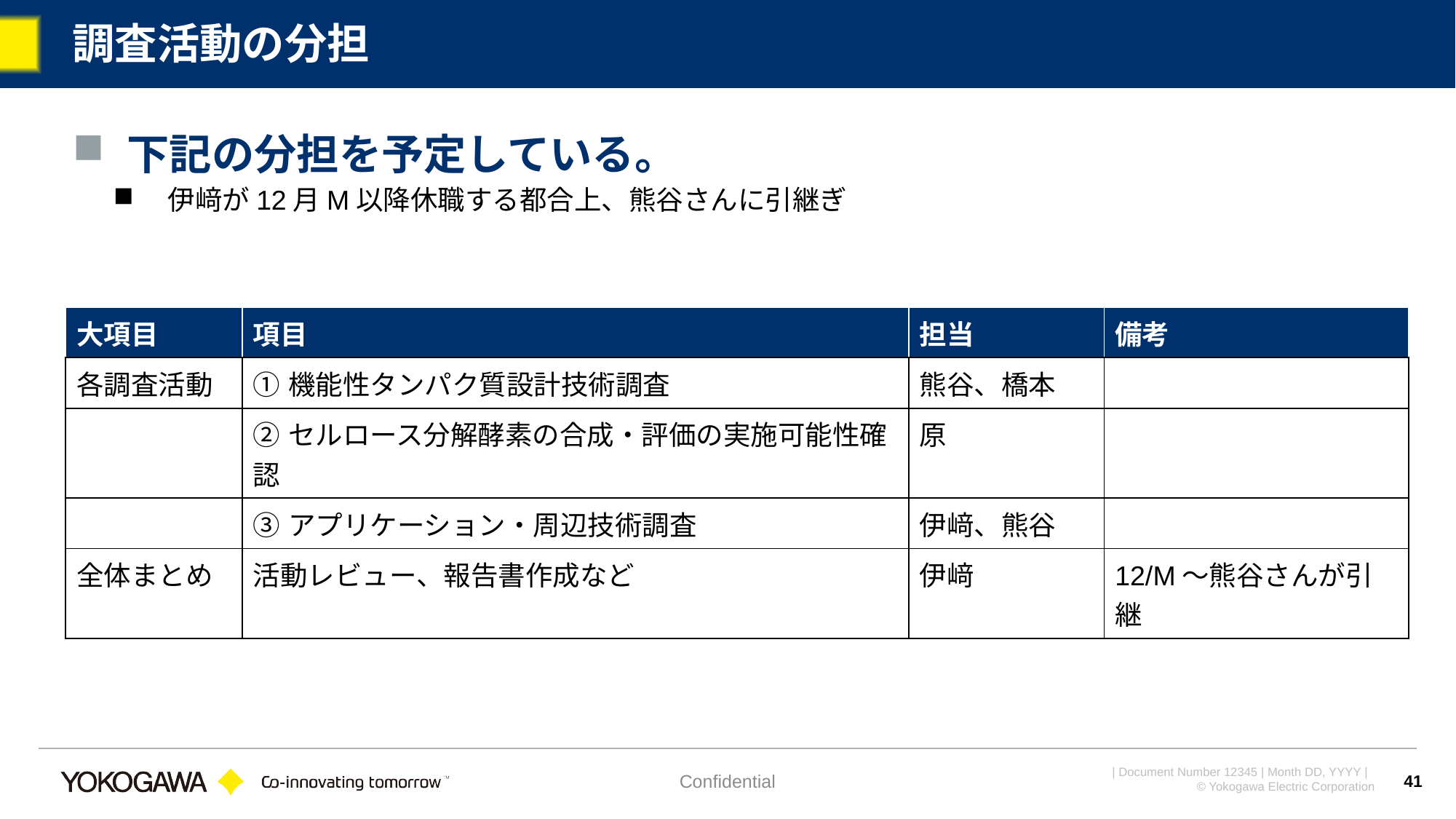

# 調査活動の分担
下記の分担を予定している。
伊﨑が12月M以降休職する都合上、熊谷さんに引継ぎ
| 大項目 | 項目 | 担当 | 備考 |
| --- | --- | --- | --- |
| 各調査活動 | ①機能性タンパク質設計技術調査 | 熊谷、橋本 |  |
|  | ②セルロース分解酵素の合成・評価の実施可能性確認 | 原 |  |
|  | ③アプリケーション・周辺技術調査 | 伊﨑、熊谷 |  |
| 全体まとめ | 活動レビュー、報告書作成など | 伊﨑 | 12/M～熊谷さんが引継 |
Confidential
41